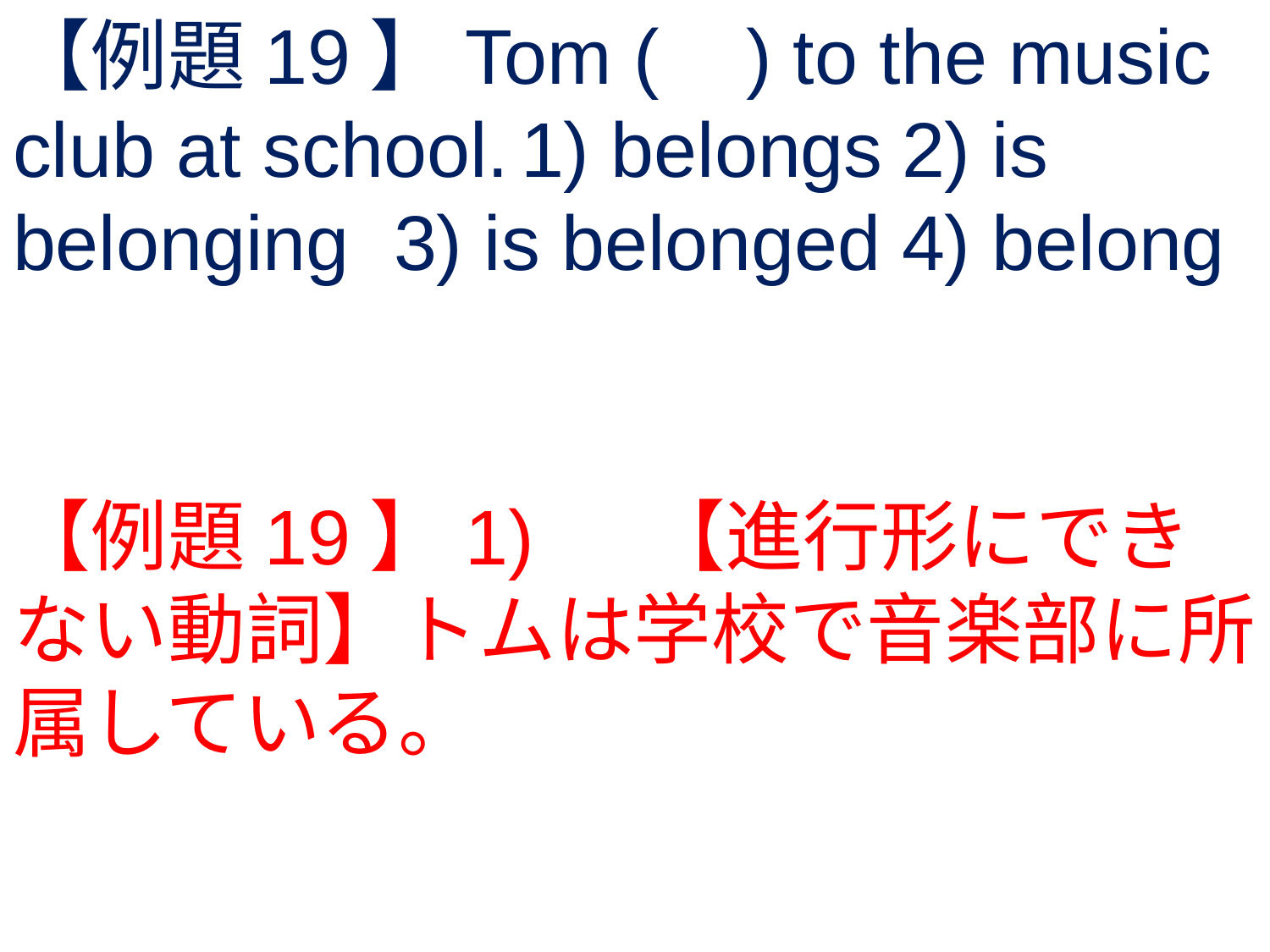

# 【例題19】Tom (    ) to the music club at school.	1) belongs	2) is belonging	3) is belonged	4) belong
【例題19】1) 	【進行形にできない動詞】トムは学校で音楽部に所属している。